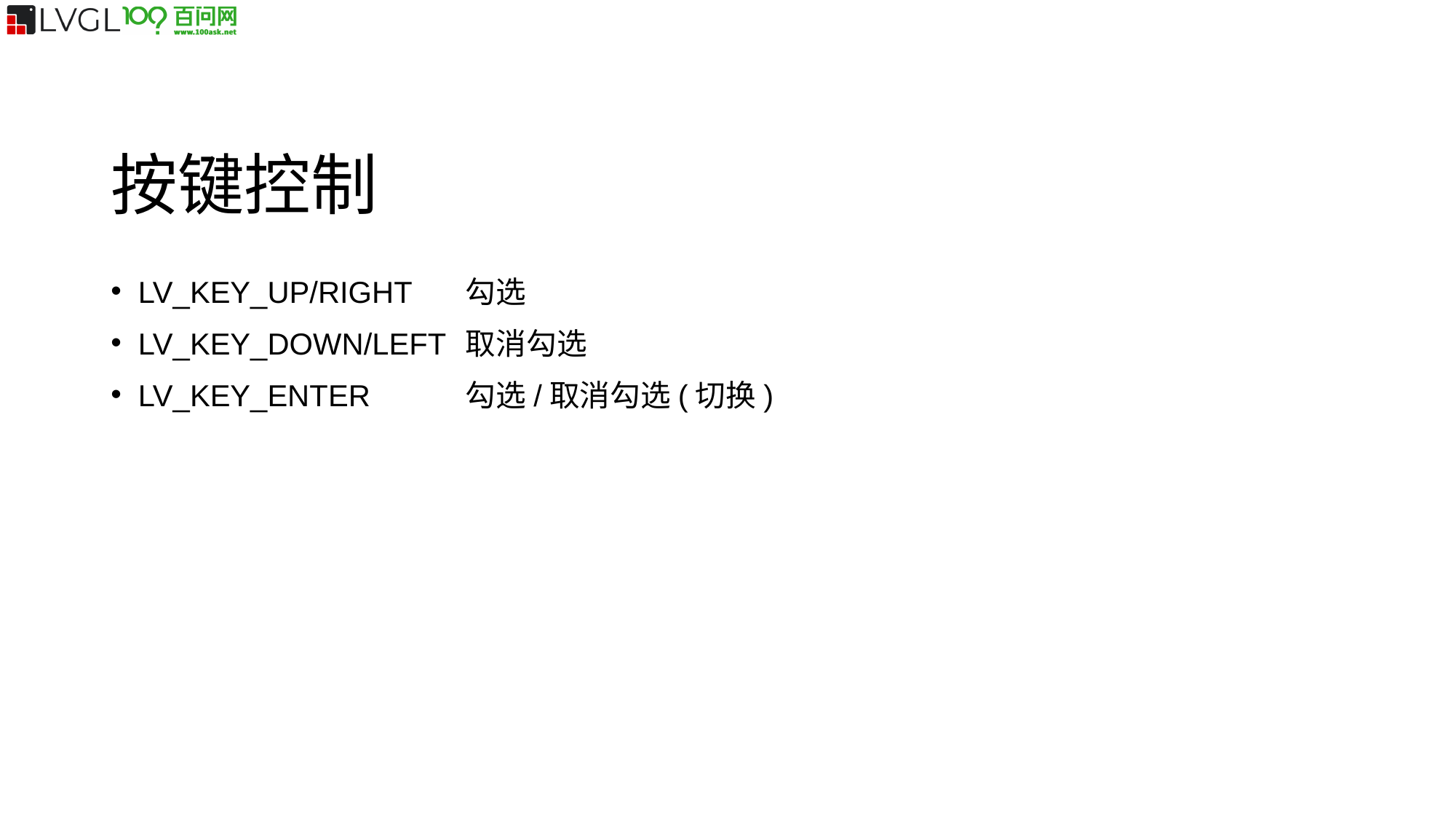

按键控制
LV_KEY_UP/RIGHT 	勾选
LV_KEY_DOWN/LEFT 	取消勾选
LV_KEY_ENTER 	勾选/取消勾选(切换)